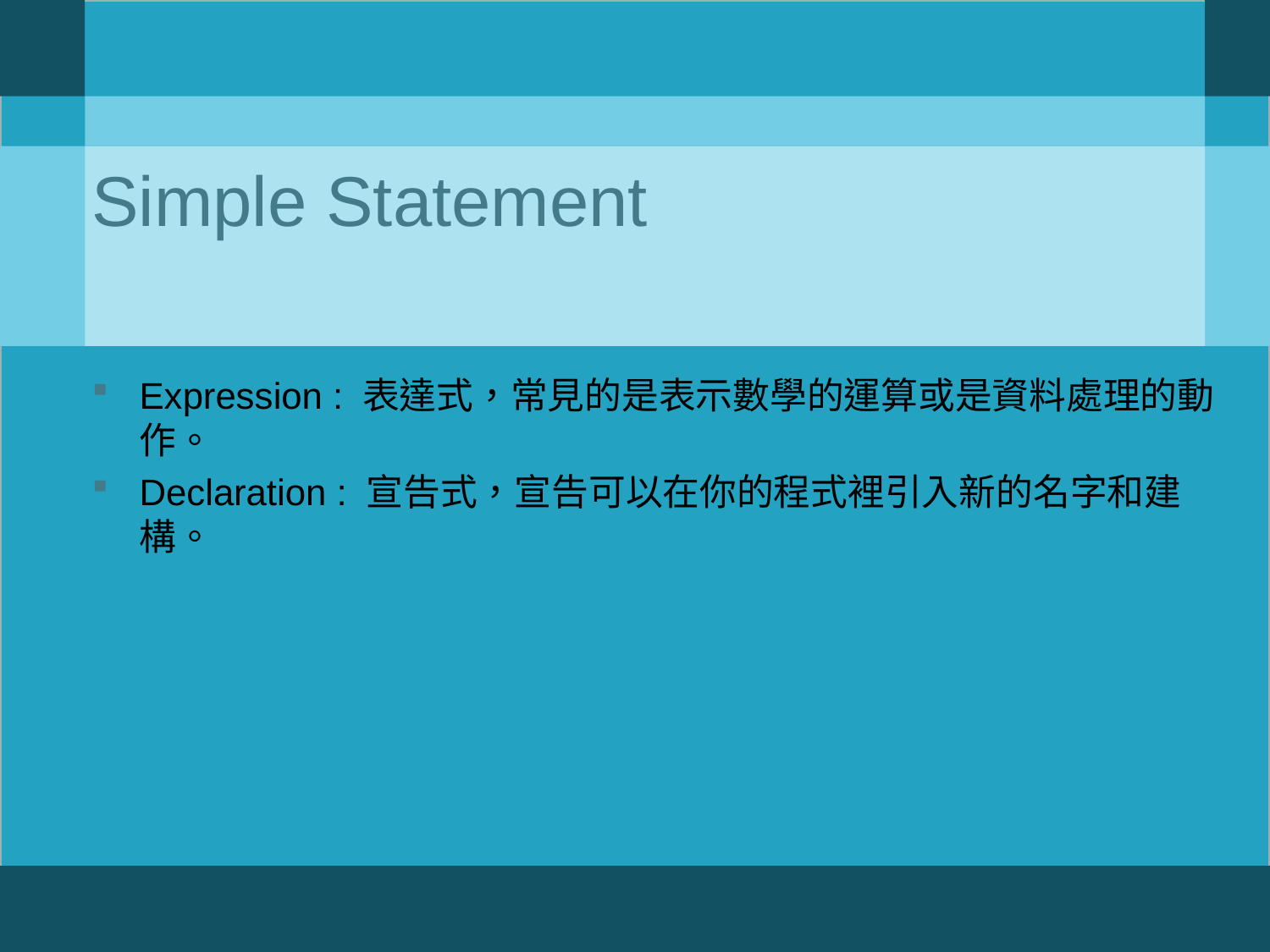

# Simple Statement
Expression : 表達式，常見的是表示數學的運算或是資料處理的動作。
Declaration : 宣告式，宣告可以在你的程式裡引入新的名字和建構。